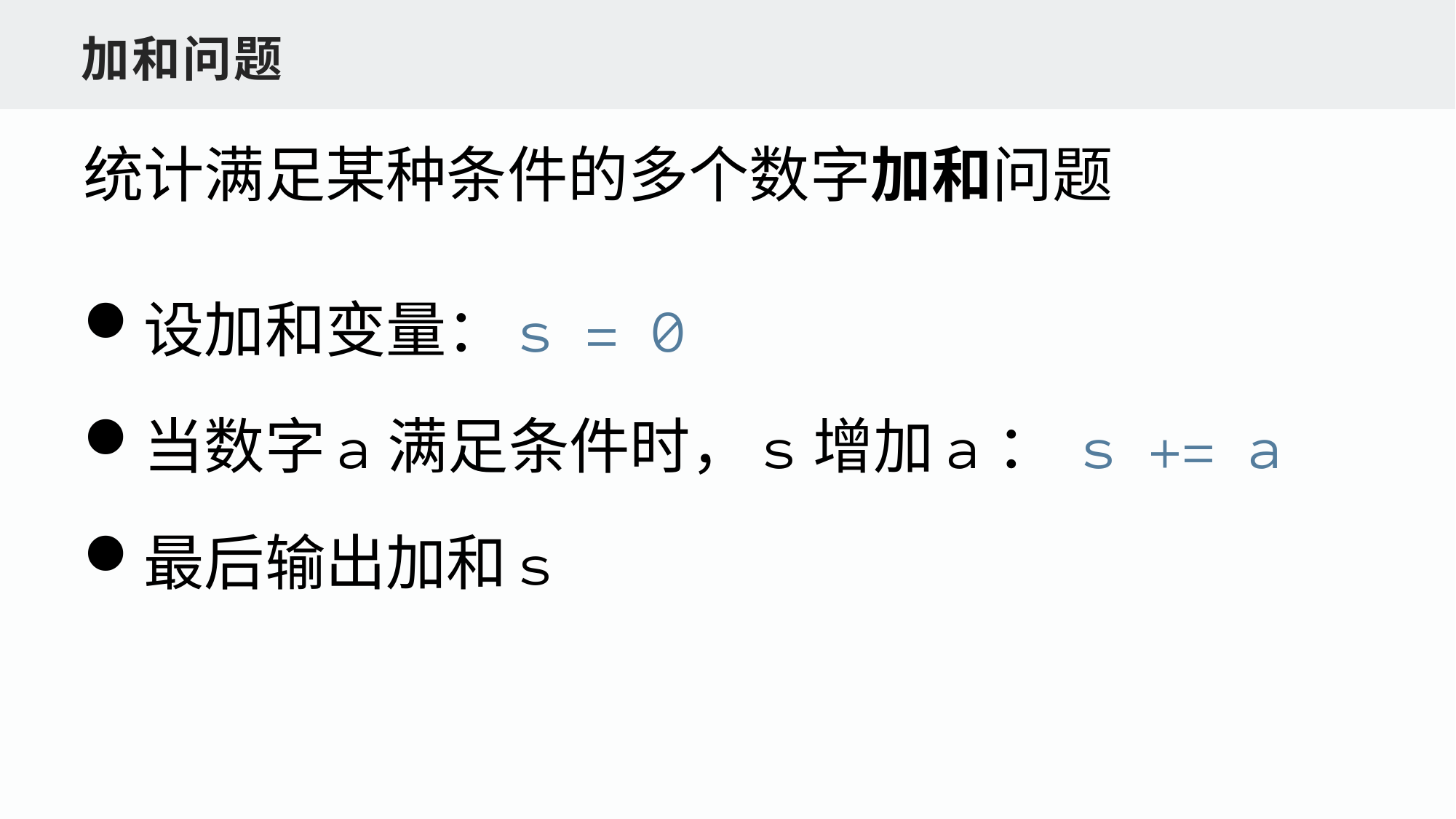

加和问题
统计满足某种条件的多个数字加和问题
设加和变量：s = 0
当数字a满足条件时，s增加a： s += a
最后输出加和s